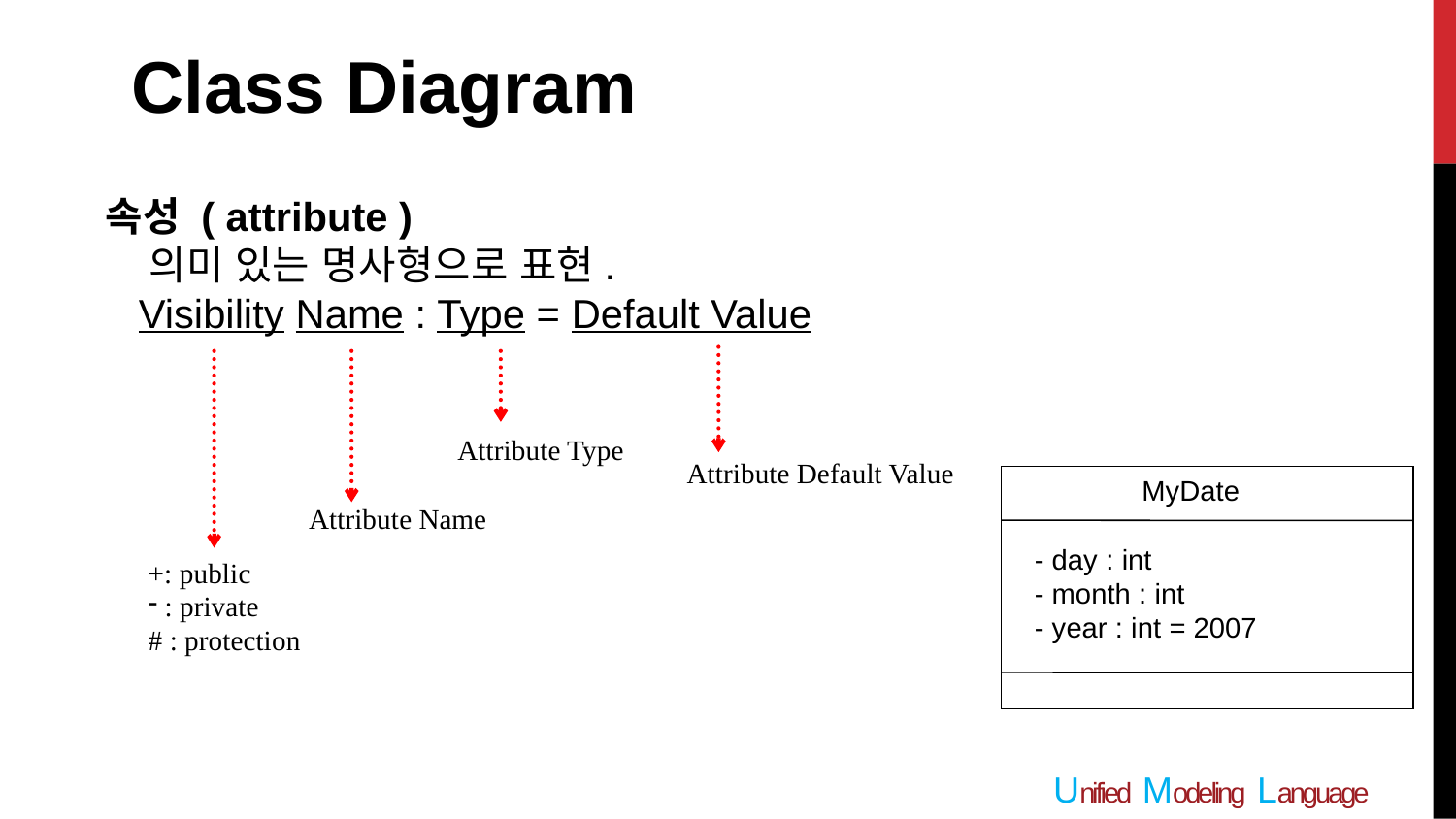

Class Diagram
속성 ( attribute )
   의미 있는 명사형으로 표현.
   Visibility Name : Type = Default Value

Attribute Type
Attribute Default Value

MyDate

- day : int
- month : int
- year : int = 2007

Attribute Name
+: public
 : private
# : protection